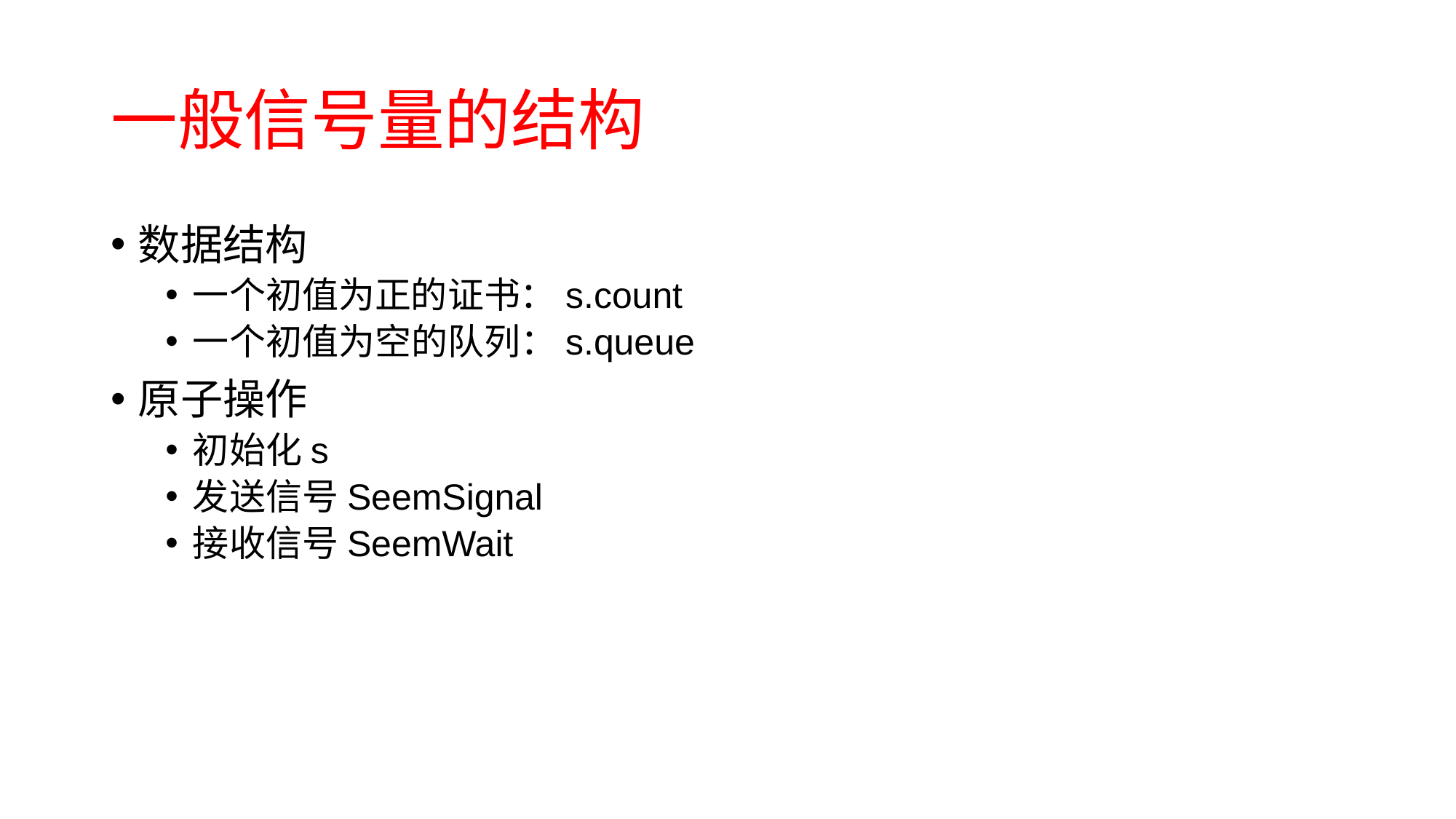

# 一般信号量的结构
数据结构
一个初值为正的证书：s.count
一个初值为空的队列：s.queue
原子操作
初始化s
发送信号SeemSignal
接收信号SeemWait